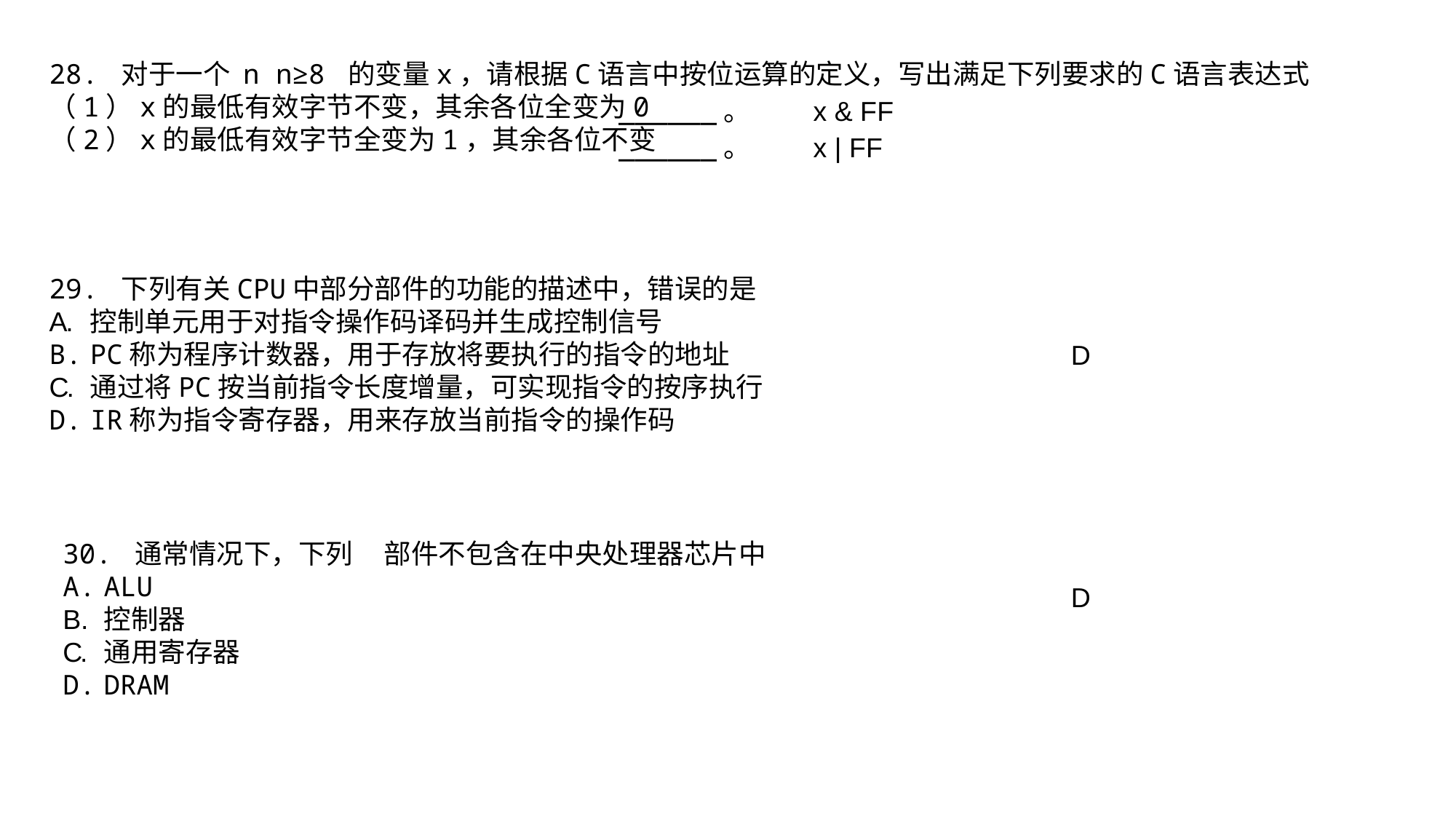

28. 对于一个 n n≥8 的变量x，请根据C语言中按位运算的定义，写出满足下列要求的C语言表达式
（1）x的最低有效字节不变，其余各位全变为0
（2）x的最低有效字节全变为1，其余各位不变

______。
x & FF
______。
x | FF
29. 下列有关CPU中部分部件的功能的描述中，错误的是
控制单元用于对指令操作码译码并生成控制信号
PC称为程序计数器，用于存放将要执行的指令的地址
通过将PC按当前指令长度增量，可实现指令的按序执行
IR称为指令寄存器，用来存放当前指令的操作码
D
30. 通常情况下，下列     部件不包含在中央处理器芯片中
ALU
控制器
通用寄存器
DRAM
D